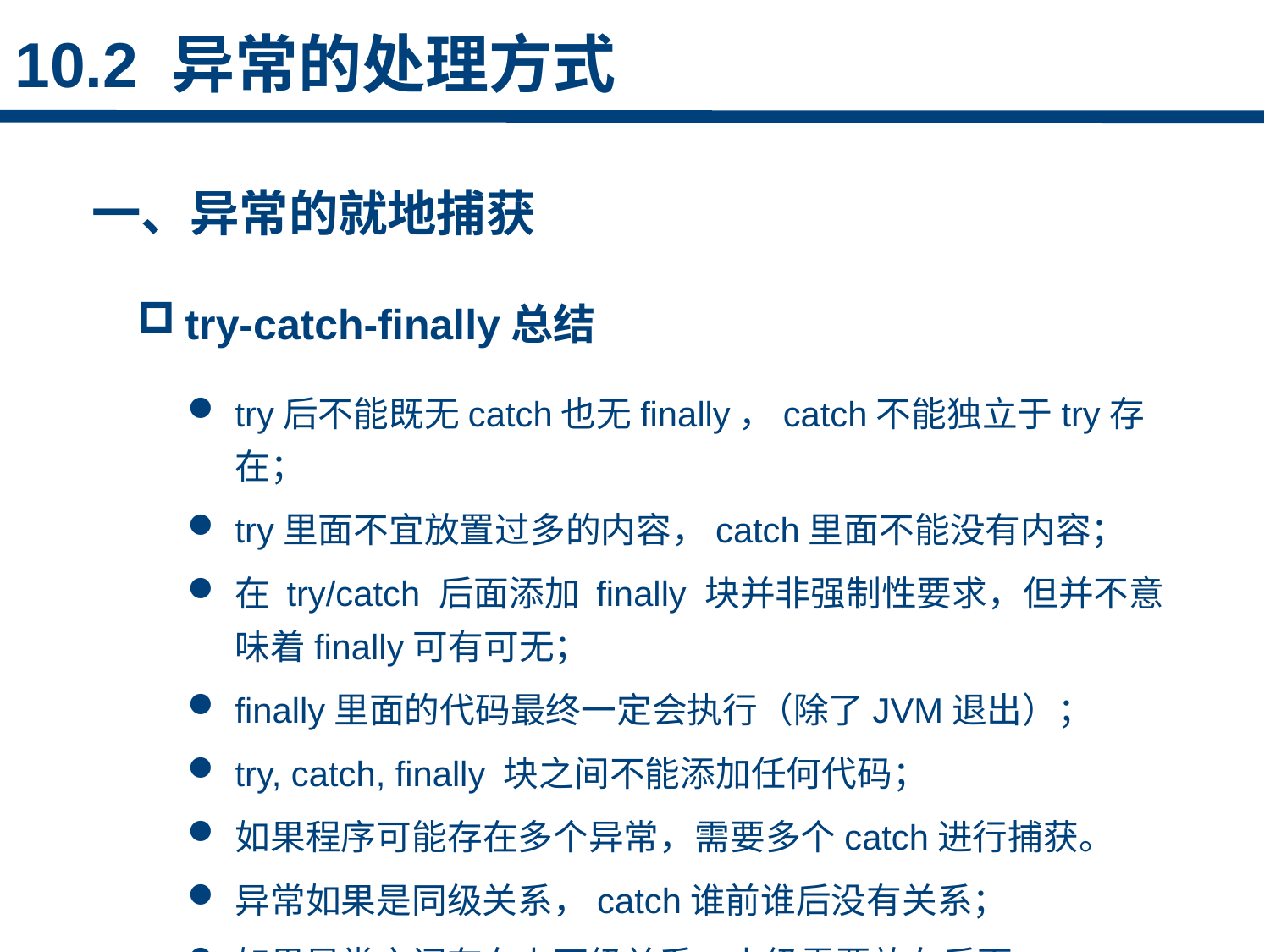

10.2 异常的处理方式
一、异常的就地捕获
try-catch-finally总结
点击添加文本
try后不能既无catch也无finally，catch不能独立于try存在；
try里面不宜放置过多的内容，catch里面不能没有内容；
在 try/catch 后面添加 finally 块并非强制性要求，但并不意味着finally可有可无；
finally里面的代码最终一定会执行（除了JVM退出）；
try, catch, finally 块之间不能添加任何代码；
如果程序可能存在多个异常，需要多个catch进行捕获。
异常如果是同级关系，catch谁前谁后没有关系；
如果异常之间存在上下级关系，上级需要放在后面。
点击添加文本
点击添加文本
点击添加文本